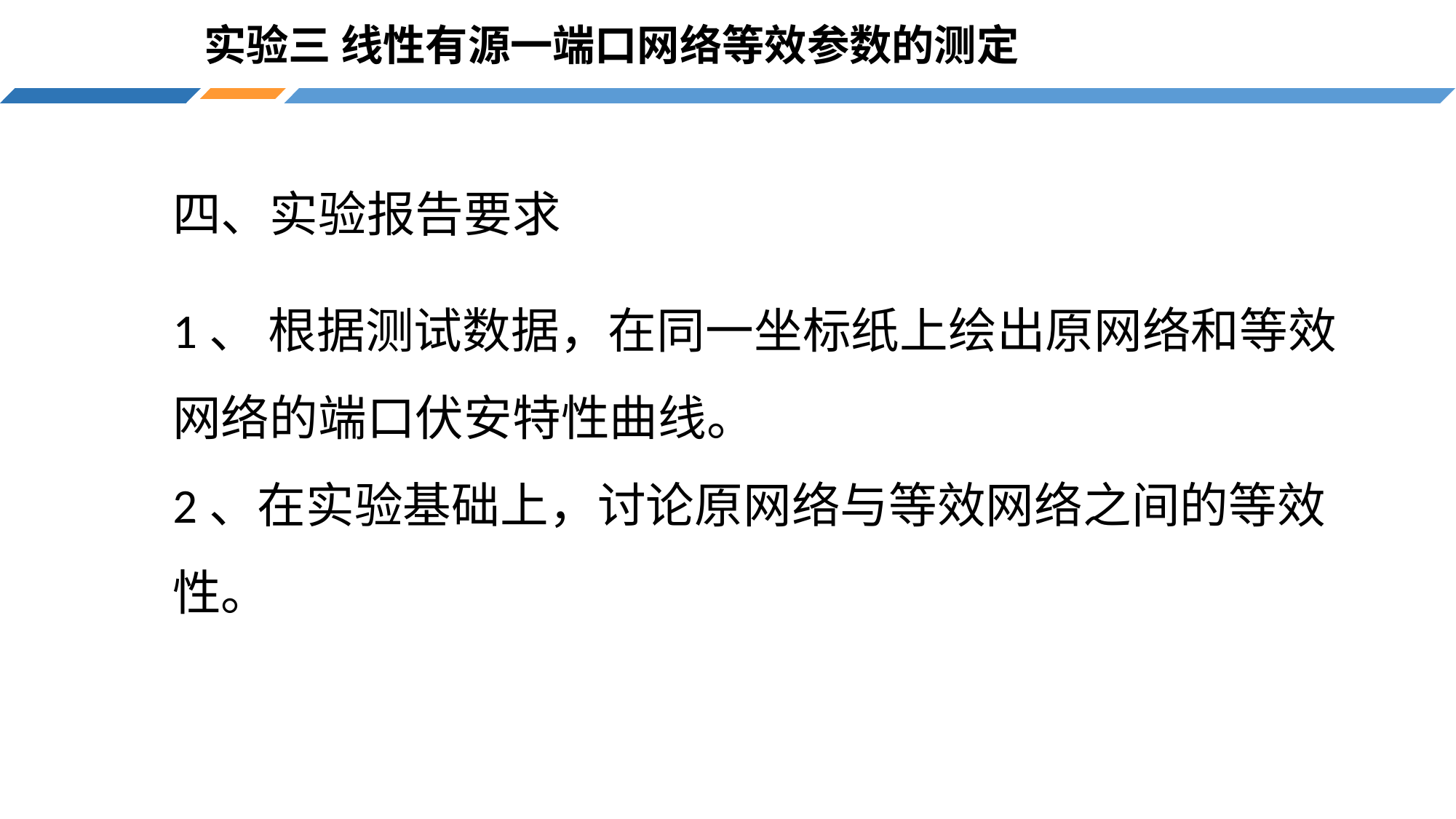

# 实验三 线性有源一端口网络等效参数的测定
四、实验报告要求
1、 根据测试数据，在同一坐标纸上绘出原网络和等效网络的端口伏安特性曲线。
2、在实验基础上，讨论原网络与等效网络之间的等效性。